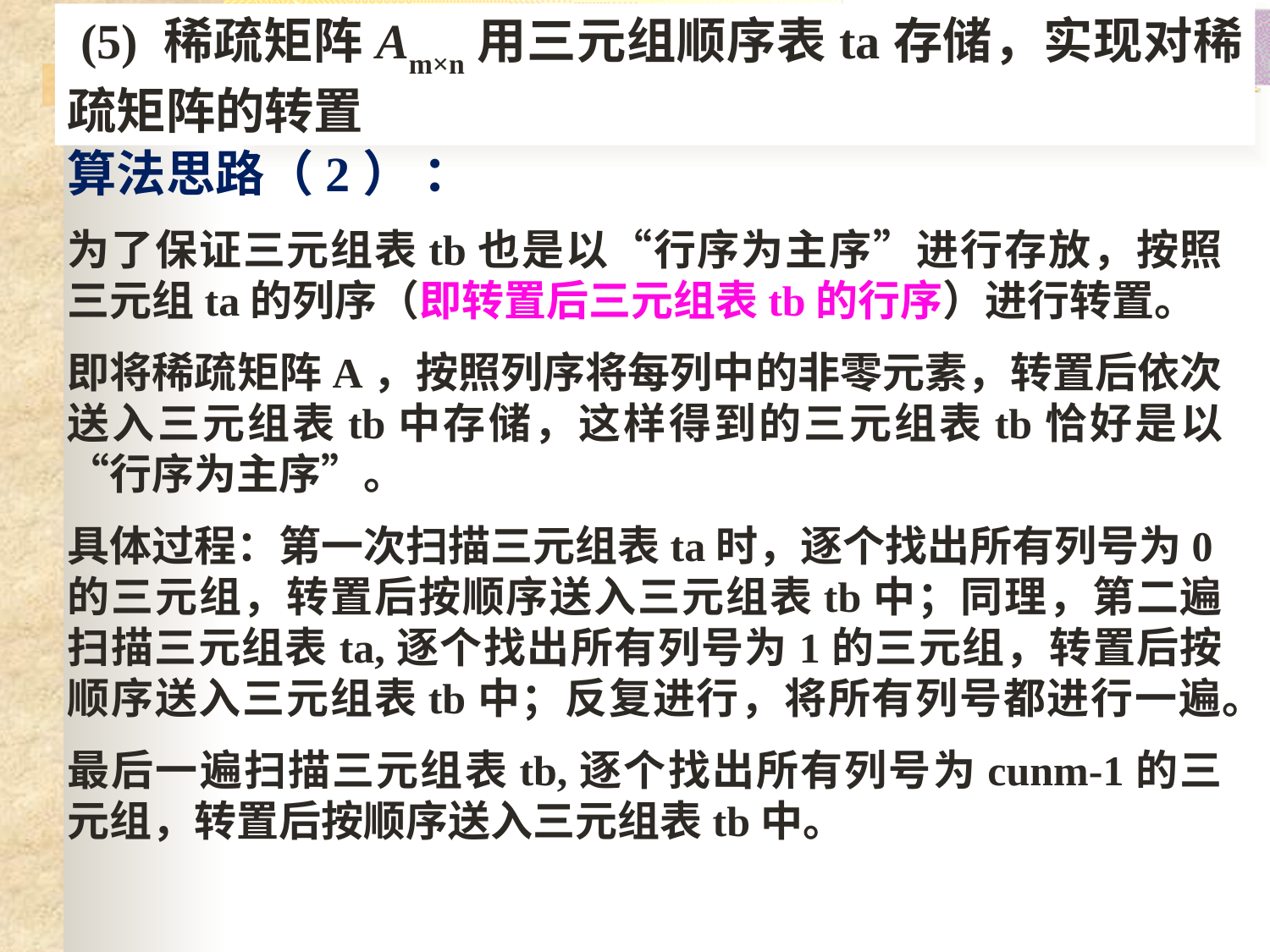

(5) 稀疏矩阵Am×n用三元组顺序表ta存储，实现对稀疏矩阵的转置
算法思路（2） ：
为了保证三元组表tb也是以“行序为主序”进行存放，按照三元组ta的列序（即转置后三元组表tb的行序）进行转置。
即将稀疏矩阵A，按照列序将每列中的非零元素，转置后依次送入三元组表tb中存储，这样得到的三元组表tb恰好是以“行序为主序”。
具体过程：第一次扫描三元组表ta时，逐个找出所有列号为0的三元组，转置后按顺序送入三元组表tb中；同理，第二遍扫描三元组表ta,逐个找出所有列号为1的三元组，转置后按顺序送入三元组表tb中；反复进行，将所有列号都进行一遍。
最后一遍扫描三元组表tb,逐个找出所有列号为cunm-1的三元组，转置后按顺序送入三元组表tb中。